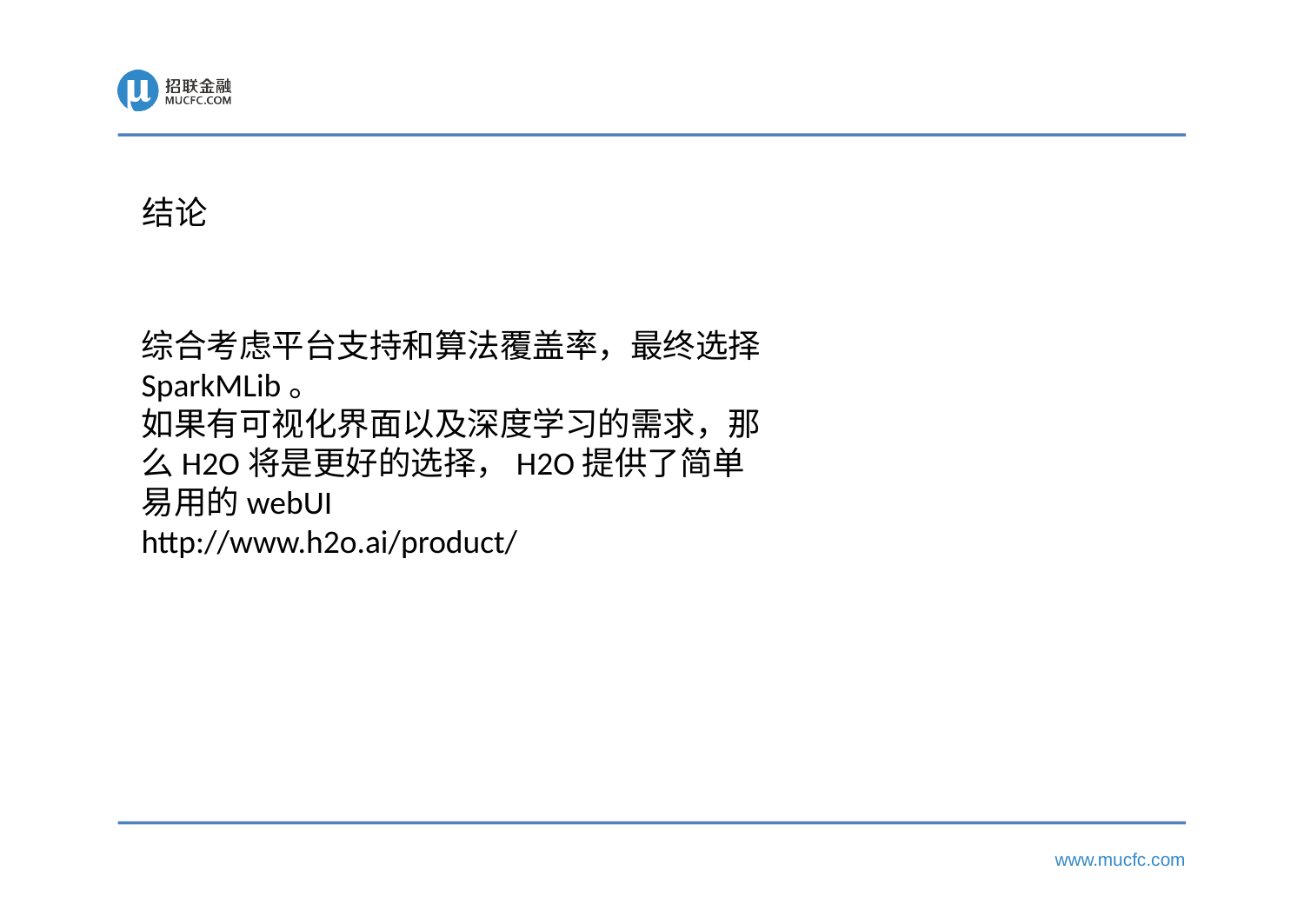

结论
综合考虑平台支持和算法覆盖率，最终选择SparkMLib。
如果有可视化界面以及深度学习的需求，那么H2O将是更好的选择，H2O提供了简单易用的webUI
http://www.h2o.ai/product/